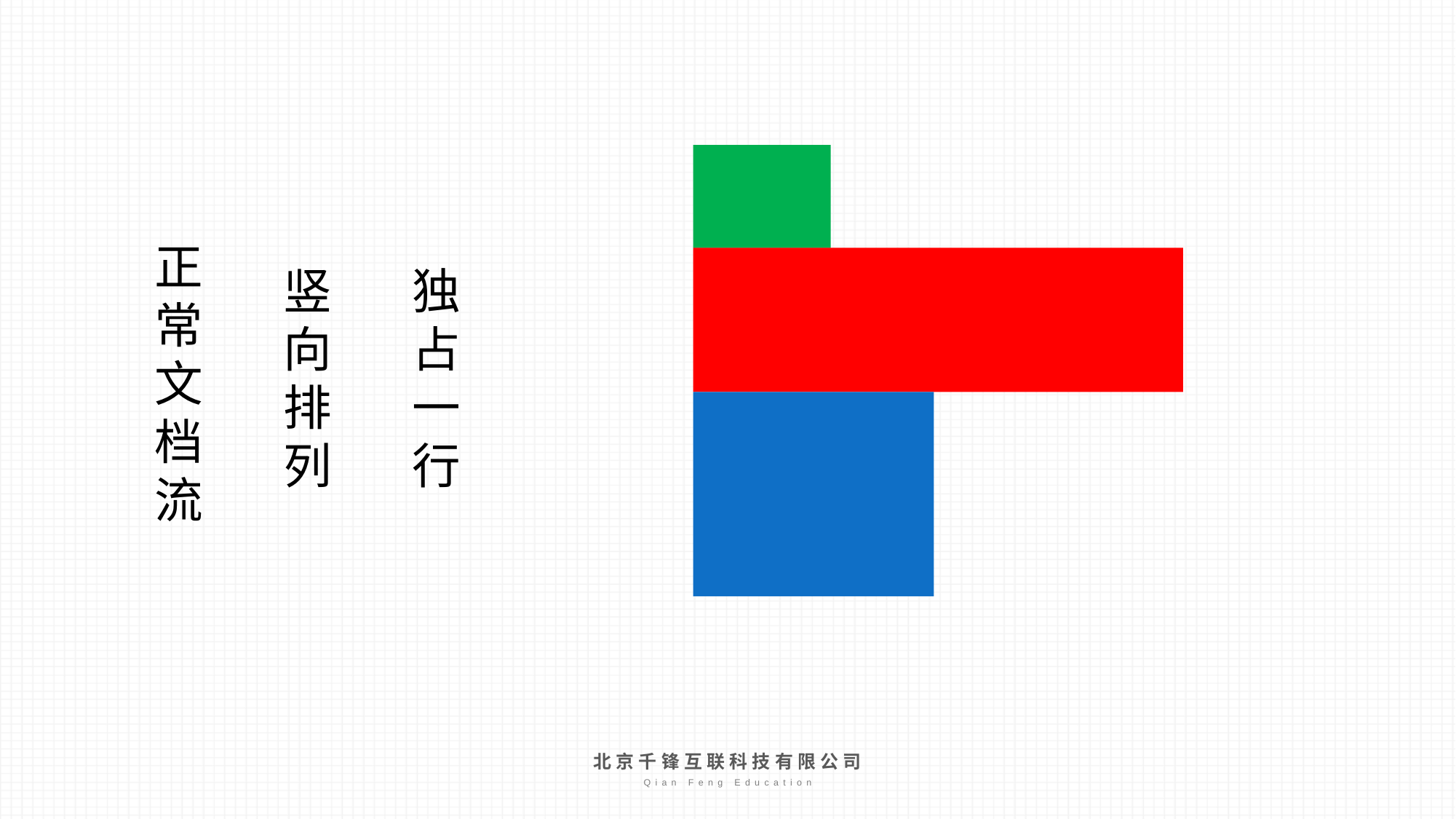

正
常
文
档
流

独
占
一
行
竖
向
排
列

北京千锋互联科技有限公司
Qian Feng Education